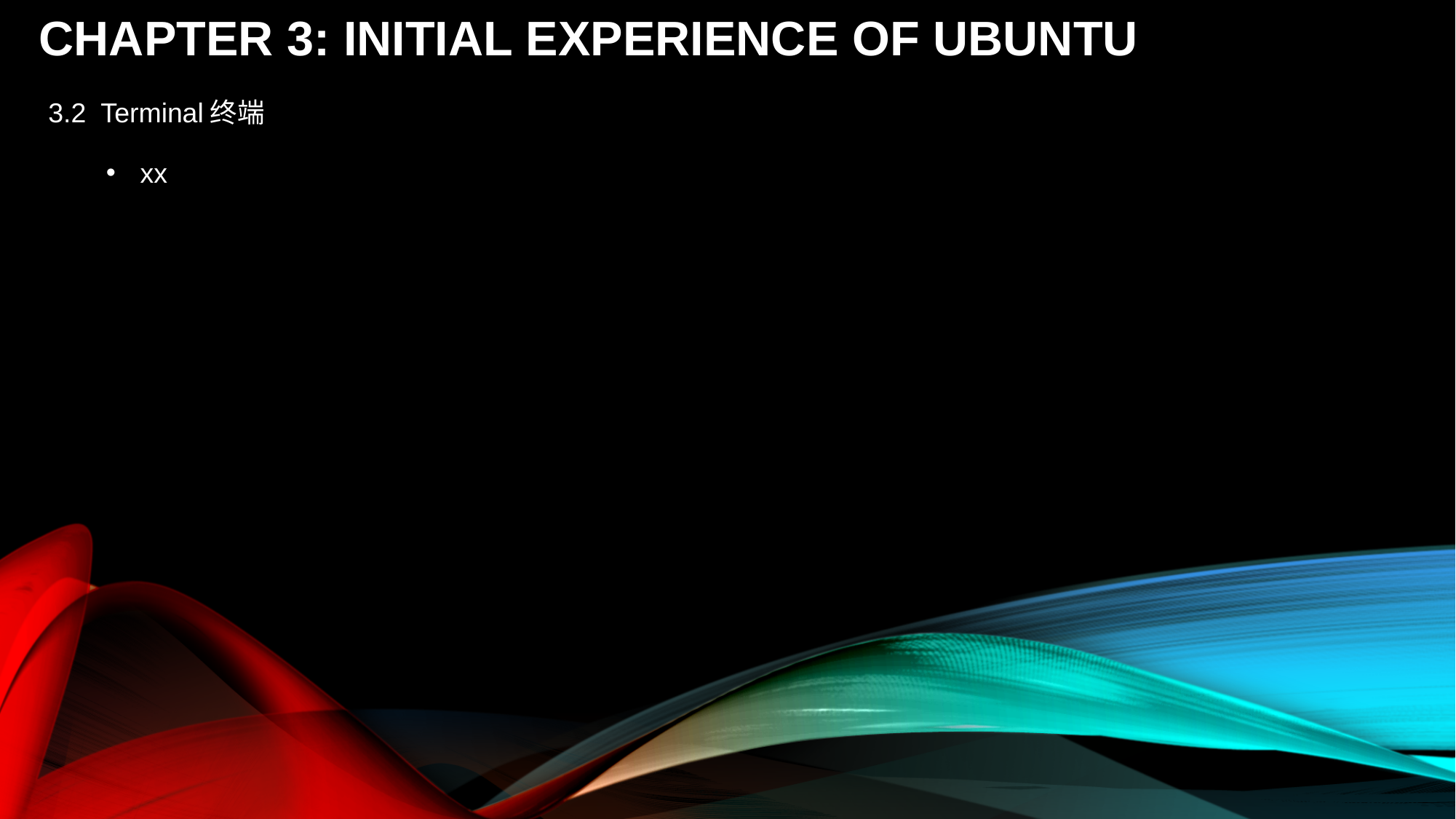

# Chapter 3: initial experience of Ubuntu
3.2  Terminal终端
xx